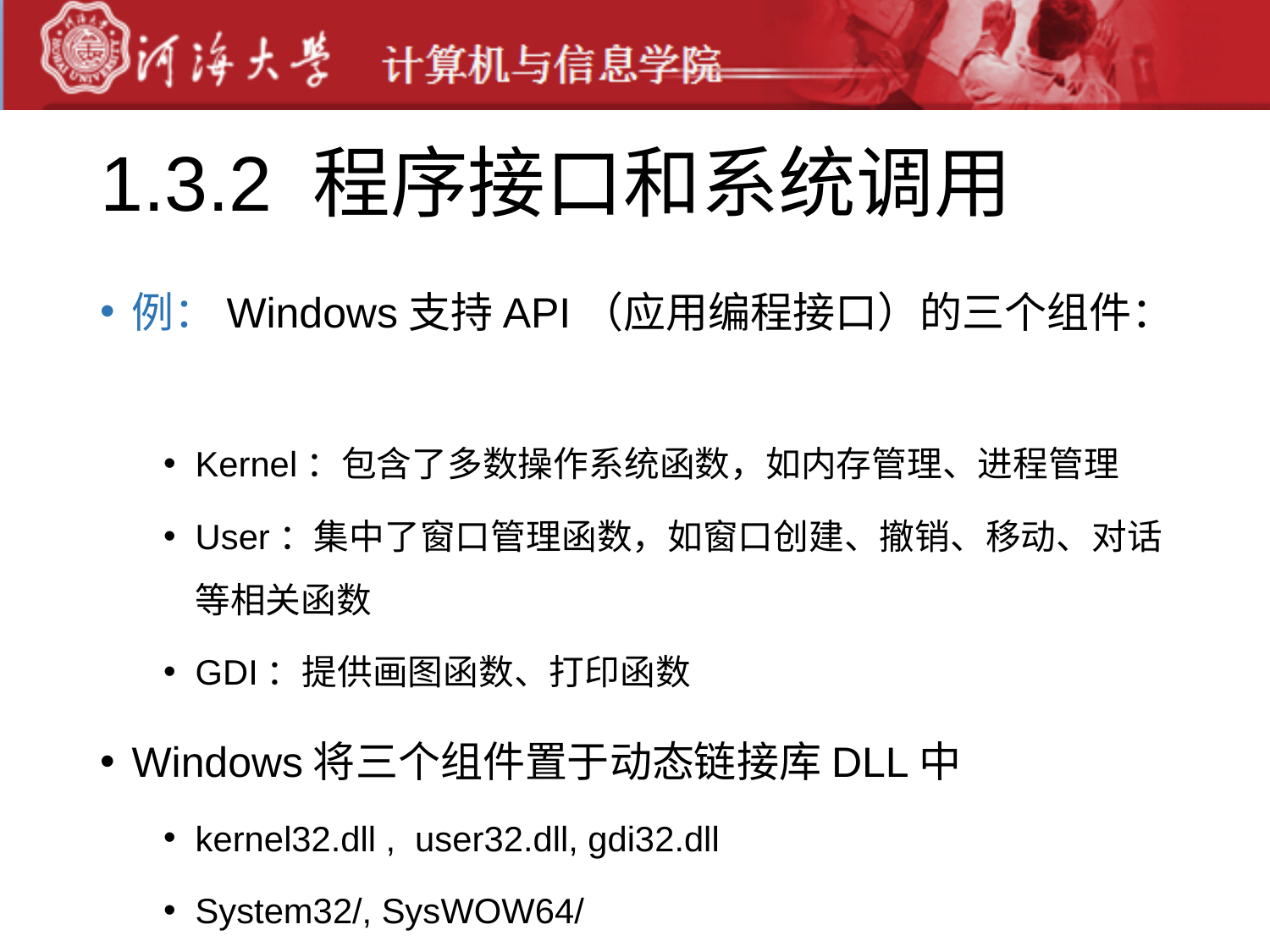

# 1.3.2 程序接口和系统调用
例：Windows支持API（应用编程接口）的三个组件：
Kernel：包含了多数操作系统函数，如内存管理、进程管理
User：集中了窗口管理函数，如窗口创建、撤销、移动、对话等相关函数
GDI：提供画图函数、打印函数
Windows将三个组件置于动态链接库DLL中
kernel32.dll ,  user32.dll, gdi32.dll
System32/, SysWOW64/